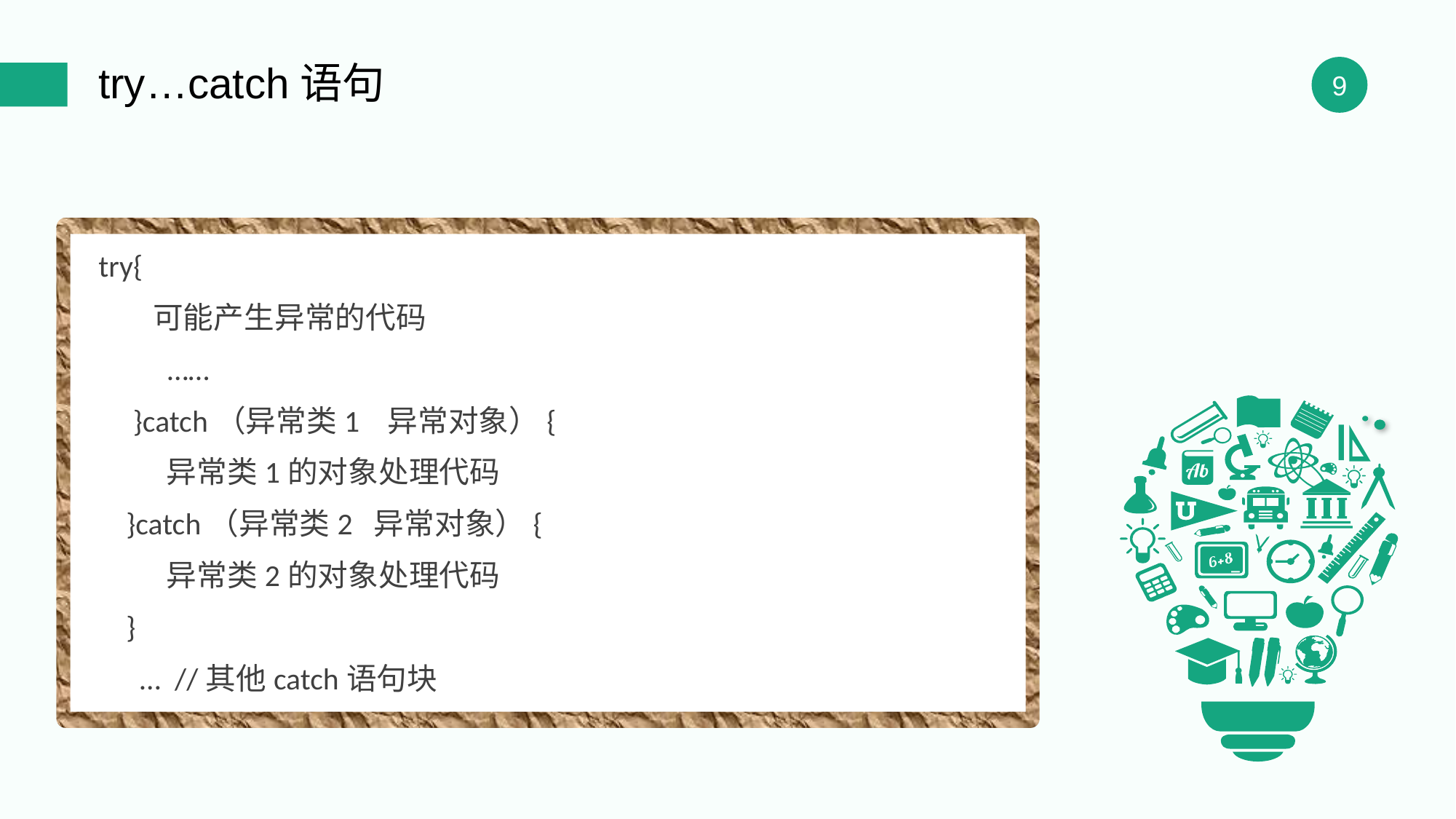

try…catch语句

try{
       可能产生异常的代码
          ……
     }catch（异常类1   异常对象）{
         异常类1的对象处理代码
    }catch（异常类2  异常对象）{
         异常类2的对象处理代码
    }
      …  //其他catch语句块